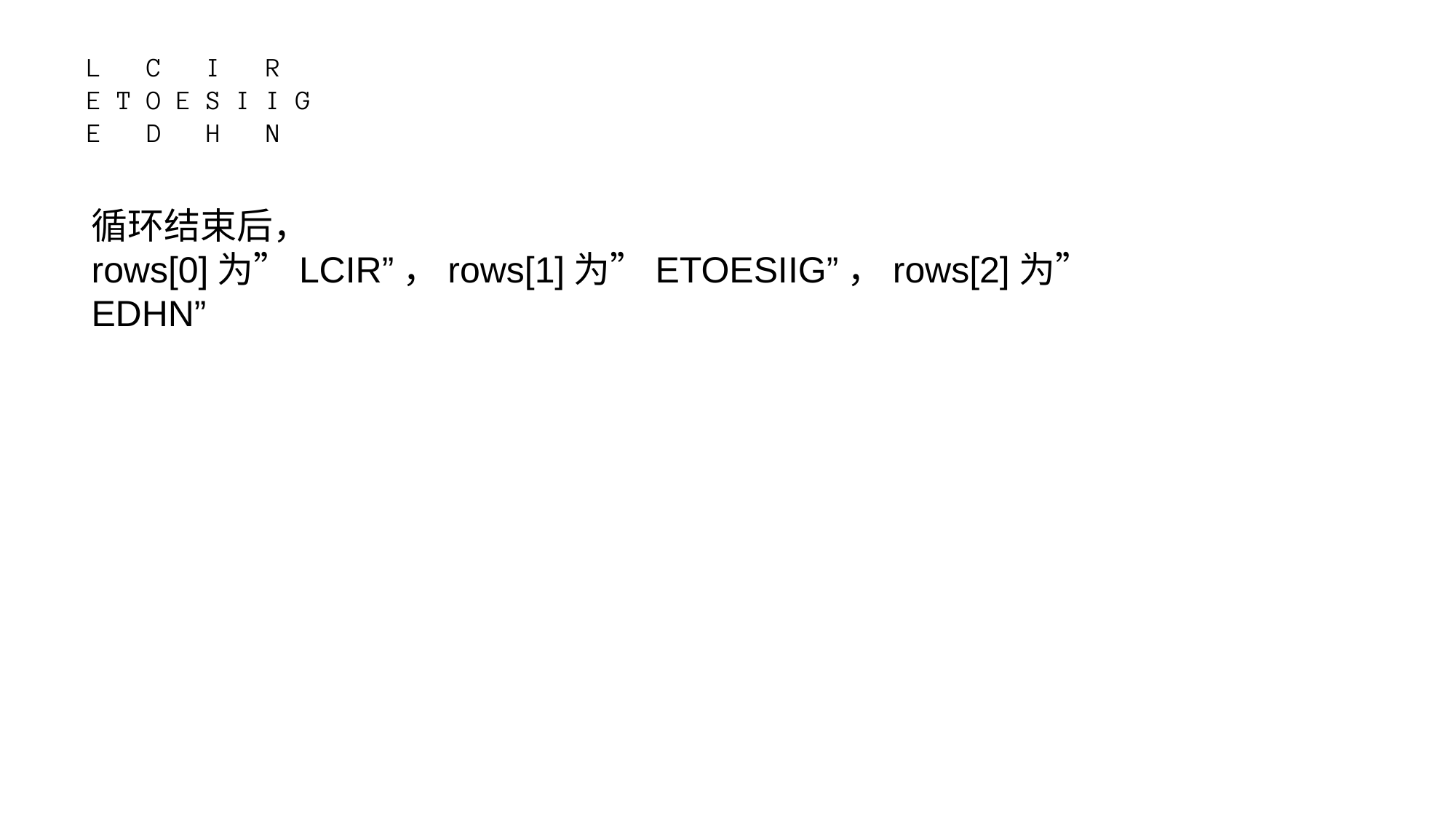

L   C   I   R
E T O E S I I G
E   D   H   N
循环结束后，
rows[0]为”LCIR”，rows[1]为”ETOESIIG”，rows[2]为”EDHN”